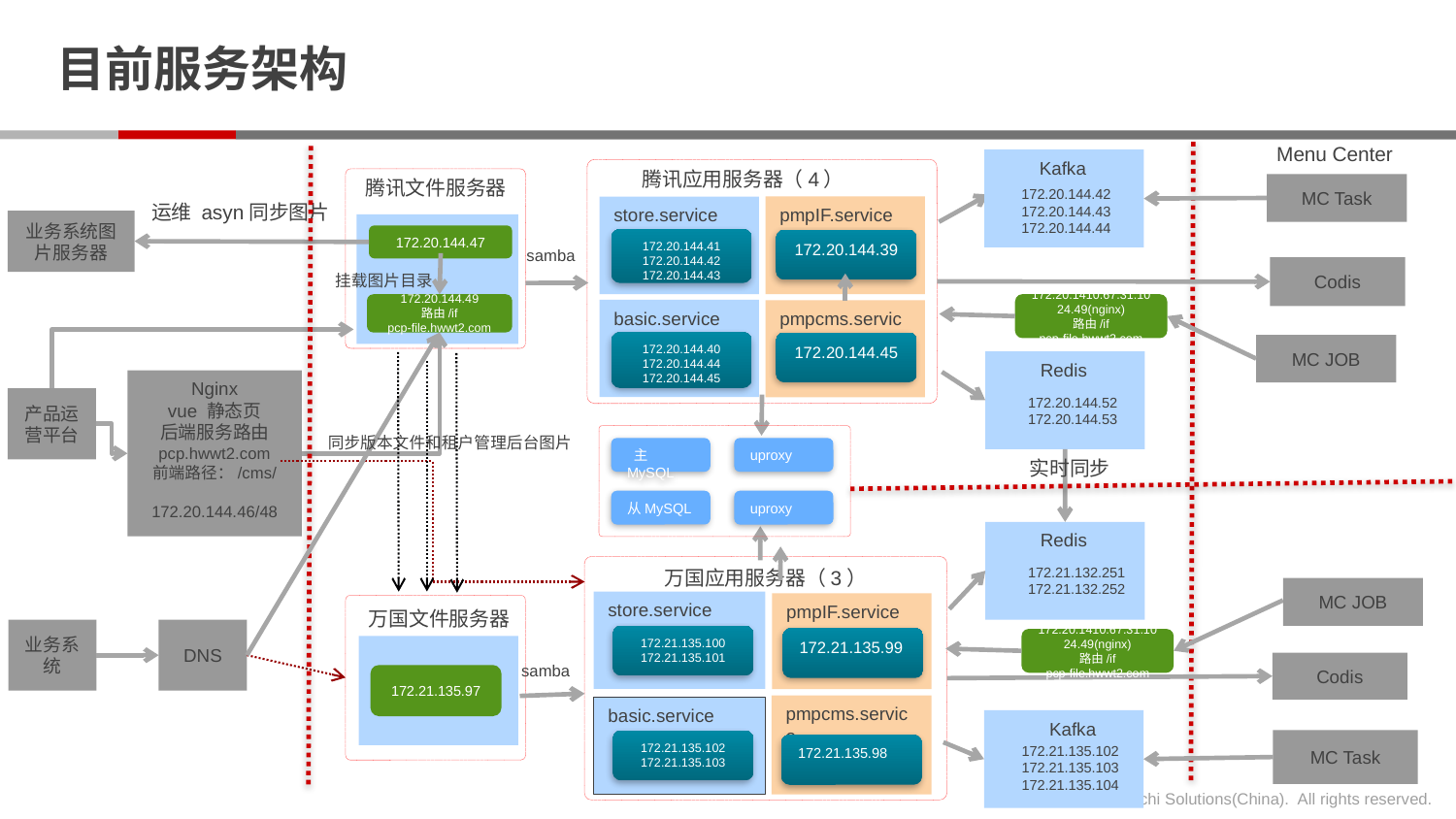

# 目前服务架构
Menu Center
        Kafka
腾讯应用服务器（4）

腾讯文件服务器

MC Task
172.20.144.42
172.20.144.43
172.20.144.44
运维 asyn同步图片
pmpIF.service
store.service
业务系统图片服务器

172.20.144.47
172.20.144.41
172.20.144.42
172.20.144.43

172.20.144.39
samba
Codis
挂载图片目录
172.20.144.49
路由/if
pcp-file.hwwt2.com
172.20.1410.67.31.1024.49(nginx)
路由/if
pcp-file.hwwt2.com
basic.service
pmpcms.service
172.20.144.40
172.20.144.44
172.20.144.45

172.20.144.45
MC JOB
        Redis
Nginx
vue 静态页
后端服务路由
pcp.hwwt2.com
前端路径：/cms/

172.20.144.46/48

172.20.144.52
172.20.144.53
产品运营平台

同步版本文件和租户管理后台图片
 主MySQL

uproxy

实时同步
从MySQL

uproxy

        Redis
万国应用服务器（3）

172.21.132.251
172.21.132.252
MC JOB
store.service
pmpIF.service

万国文件服务器
业务系统
DNS
172.21.135.100
172.21.135.101

172.21.135.99

172.20.1410.67.31.1024.49(nginx)
路由/if
pcp-file.hwwt2.com

Codis
samba
172.21.135.97
pmpcms.service
basic.service
          Kafka
MC Task
172.21.135.102
172.21.135.103

172.21.135.98

172.21.135.102
172.21.135.103
172.21.135.104